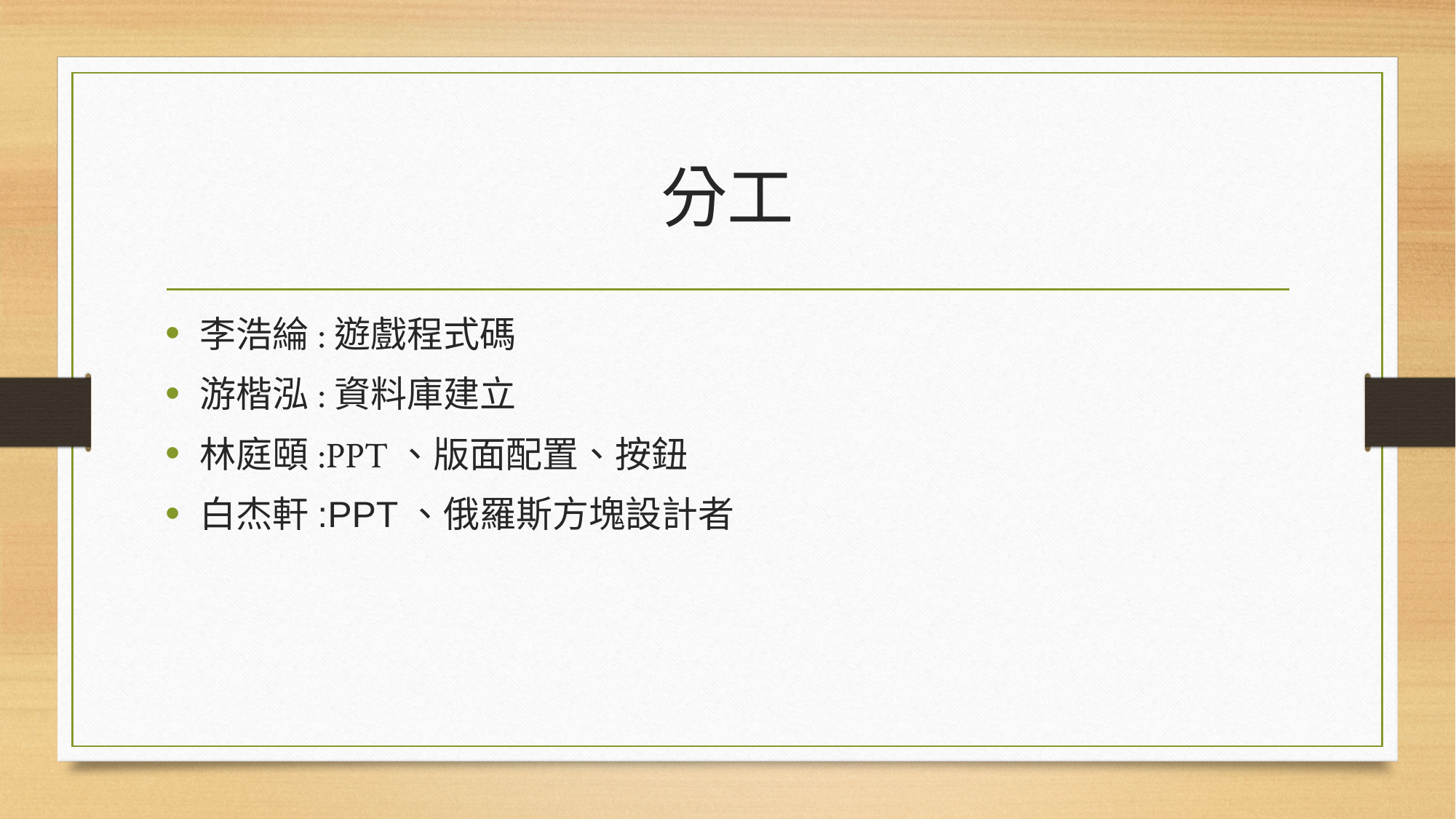

# 分工
李浩綸:遊戲程式碼
游楷泓:資料庫建立
林庭頤:PPT、版面配置、按鈕
白杰軒:PPT、俄羅斯方塊設計者